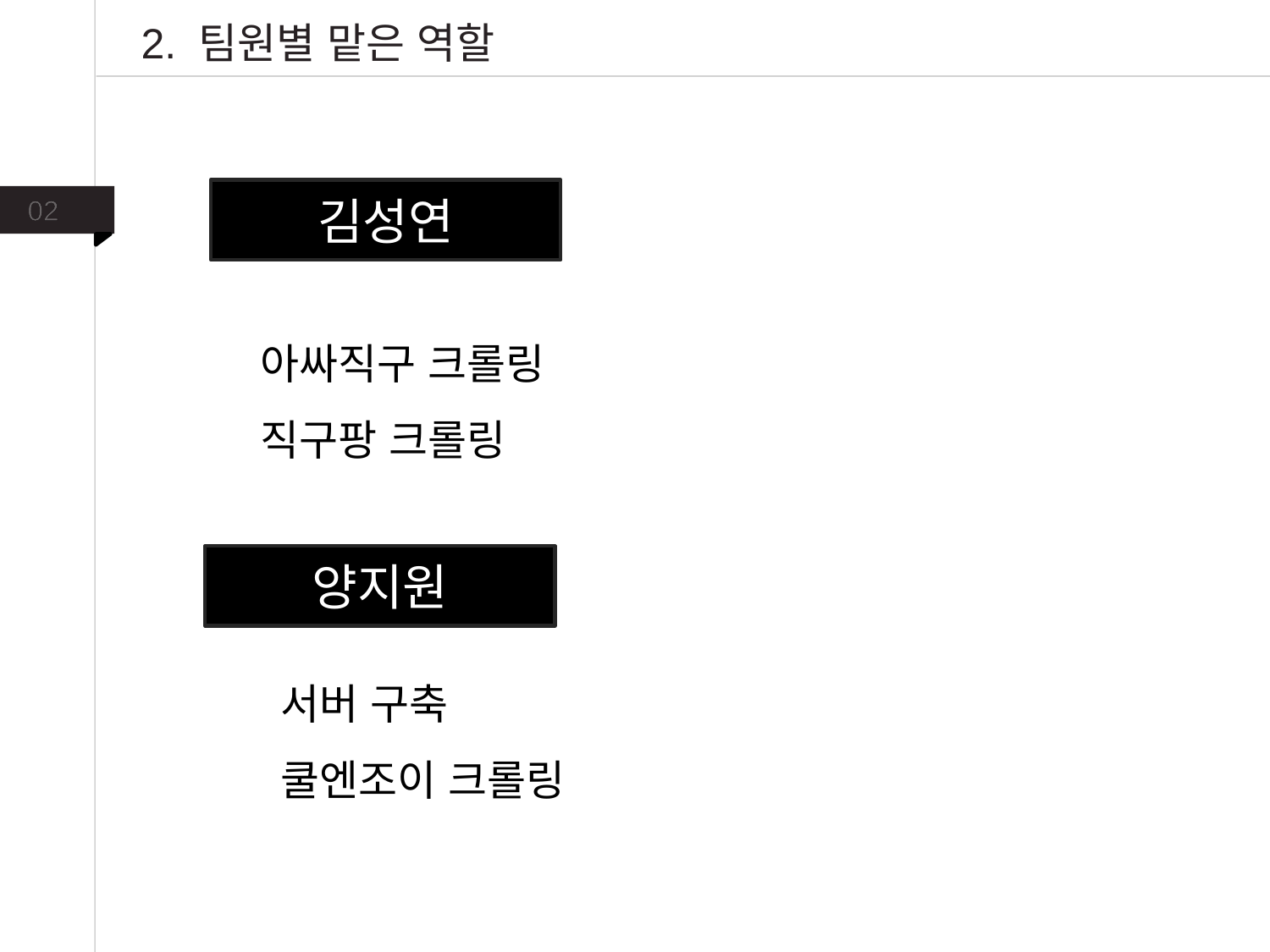

2. 팀원별 맡은 역할
김성연

02

아싸직구 크롤링
직구팡 크롤링
양지원
서버 구축
쿨엔조이 크롤링